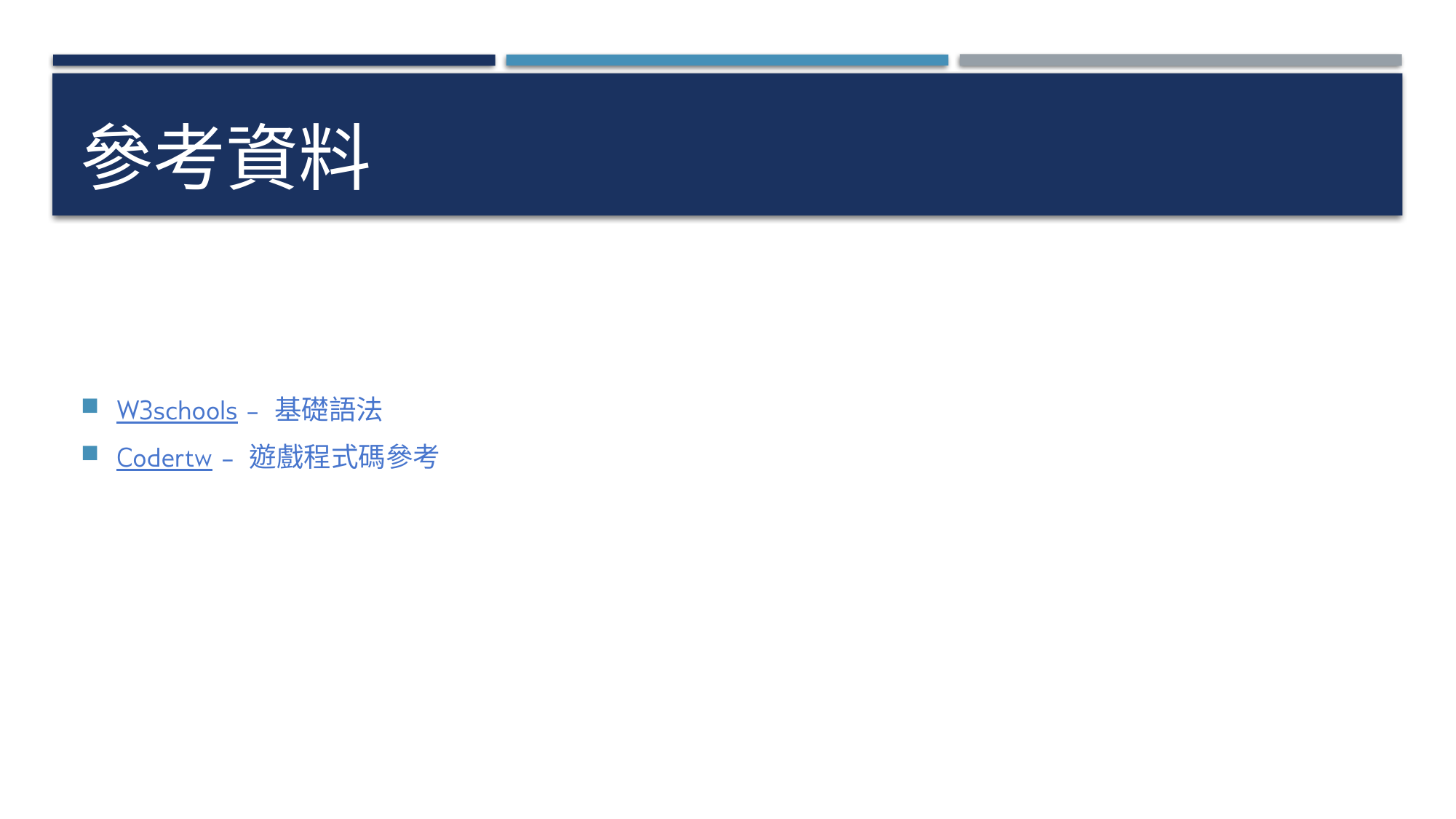

# 參考資料
W3schools – 基礎語法
Codertw – 遊戲程式碼參考